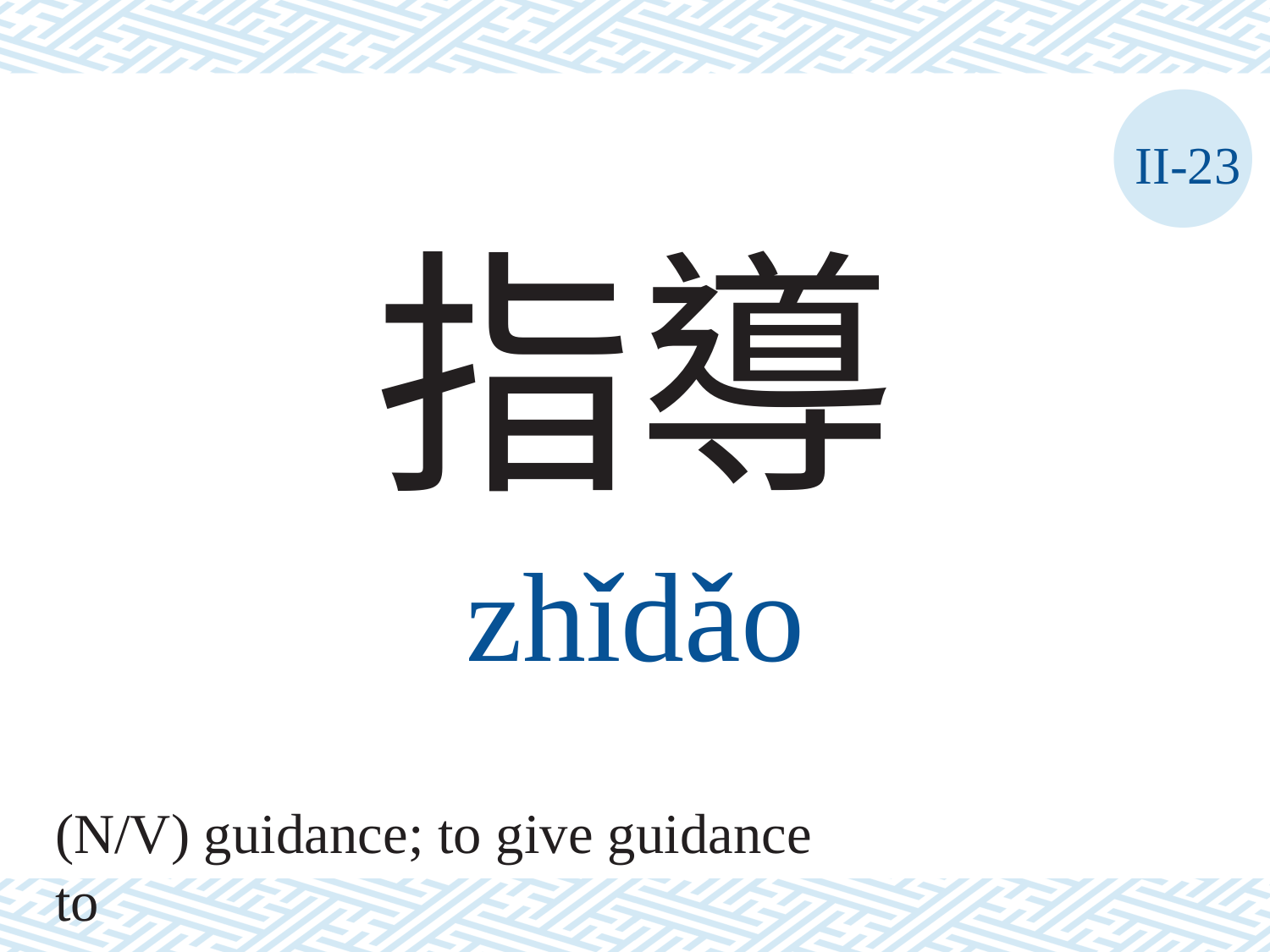

II-23
指導
zhǐdǎo
(N/V) guidance; to give guidance to